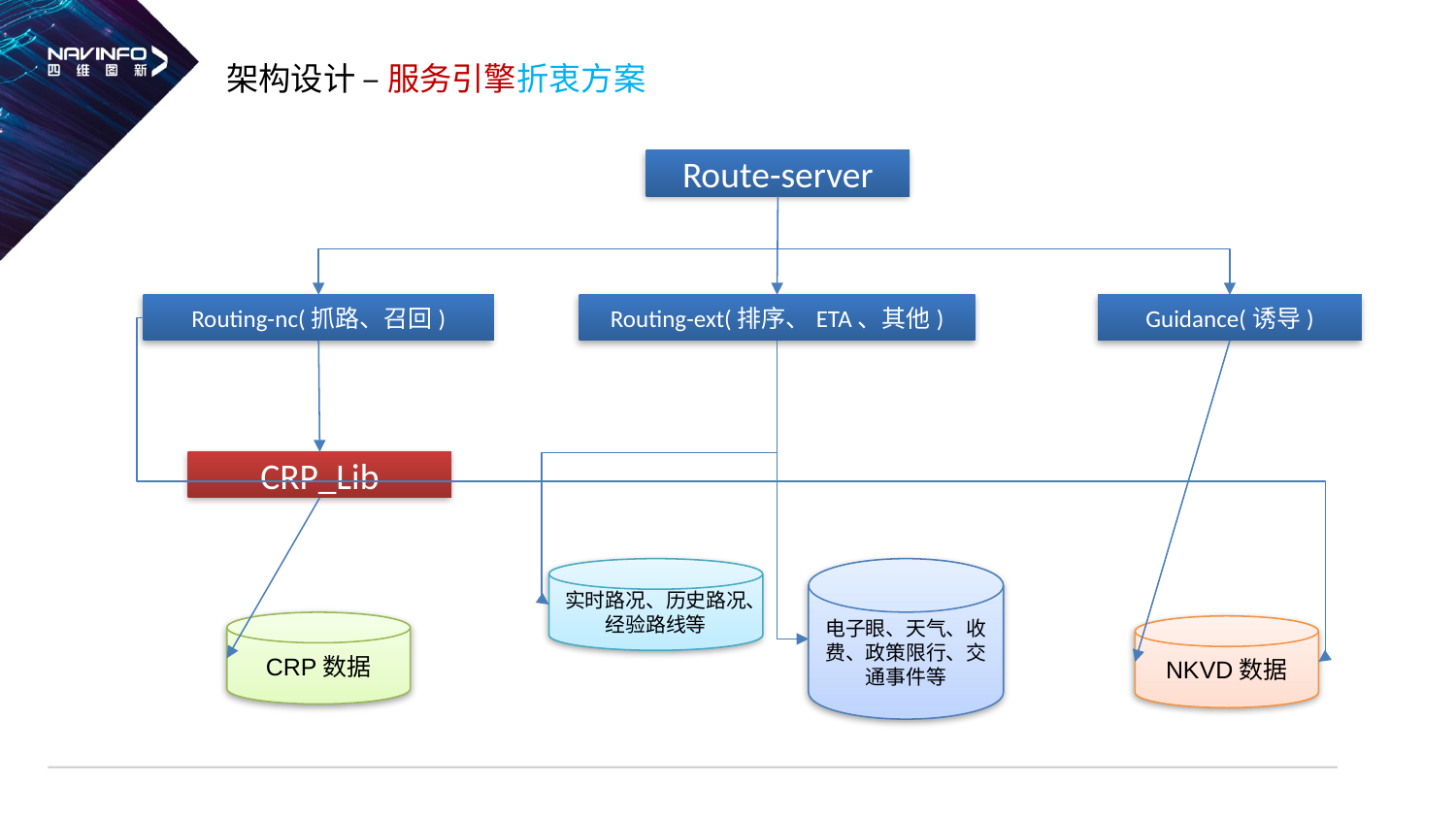

# 架构设计 – 服务引擎折衷方案
Route-server
Guidance(诱导)
Routing-nc(抓路、召回)
Routing-ext(排序、ETA、其他)
CRP_Lib
实时路况、历史路况、经验路线等
电子眼、天气、收费、政策限行、交通事件等
CRP数据
NKVD数据